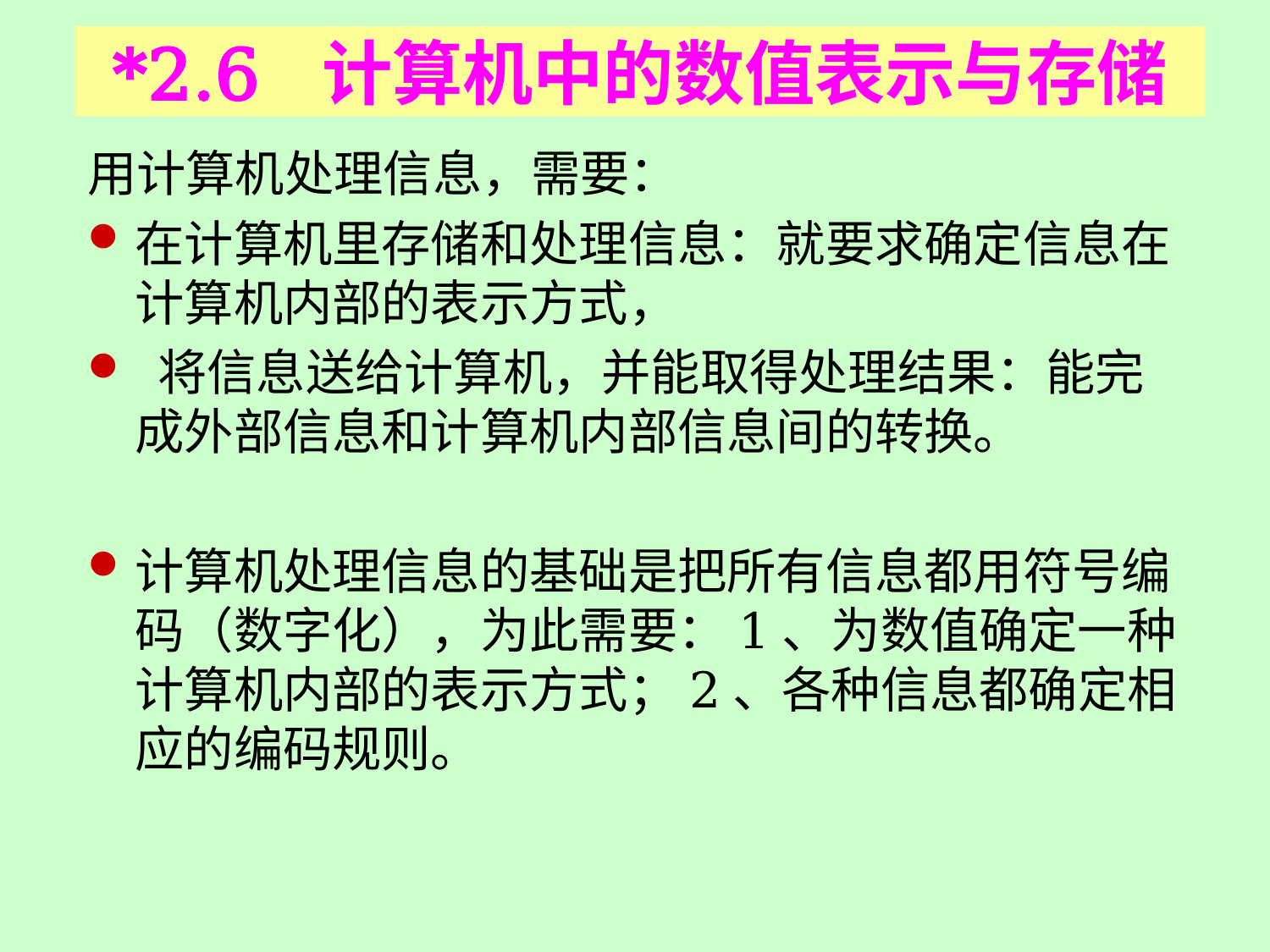

# *2.6  计算机中的数值表示与存储
用计算机处理信息，需要：
在计算机里存储和处理信息：就要求确定信息在计算机内部的表示方式，
 将信息送给计算机，并能取得处理结果：能完成外部信息和计算机内部信息间的转换。

计算机处理信息的基础是把所有信息都用符号编码（数字化），为此需要：1、为数值确定一种计算机内部的表示方式；2、各种信息都确定相应的编码规则。
72